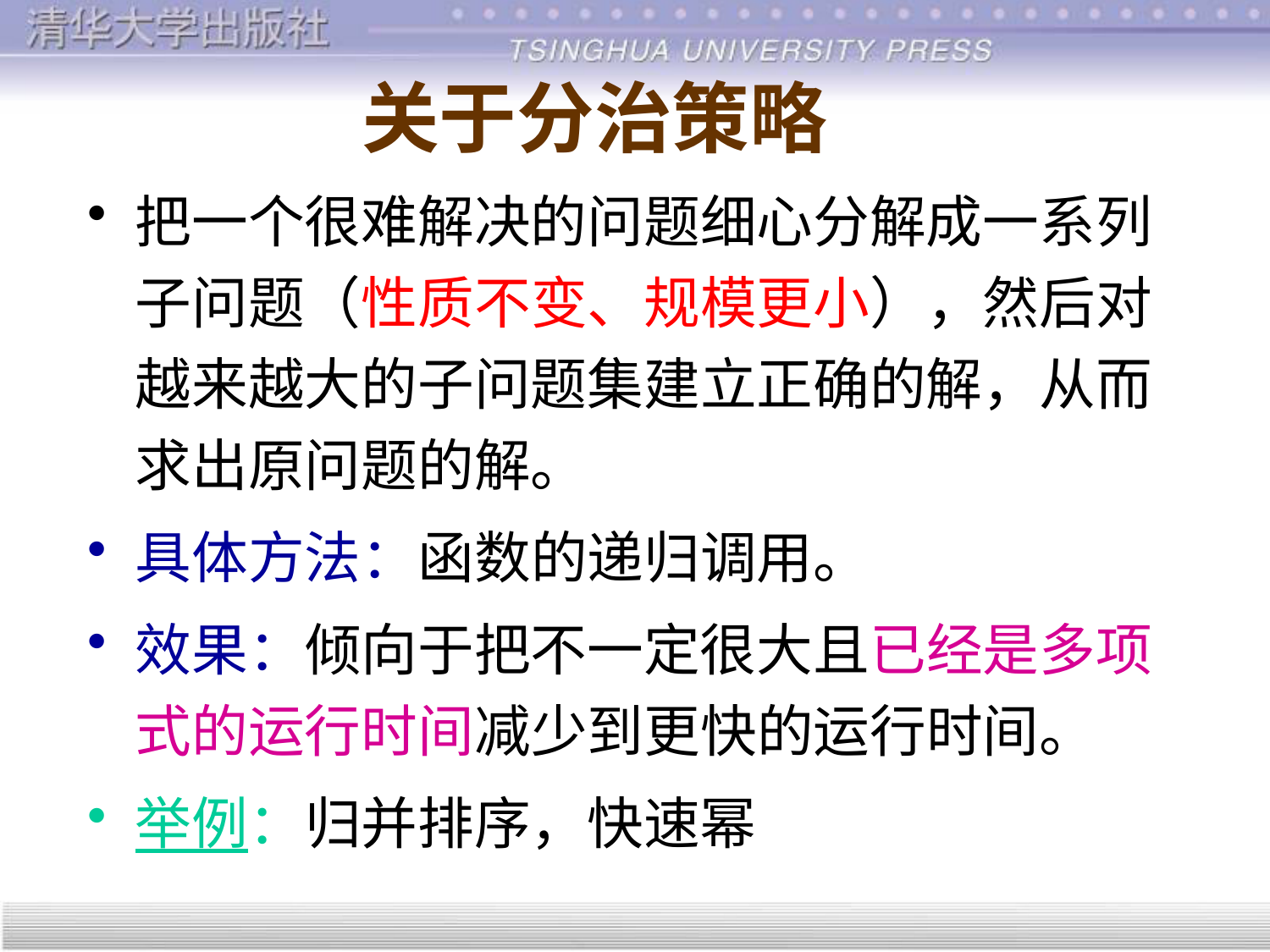

# 关于分治策略
把一个很难解决的问题细心分解成一系列子问题（性质不变、规模更小），然后对越来越大的子问题集建立正确的解，从而求出原问题的解。
具体方法：函数的递归调用。
效果：倾向于把不一定很大且已经是多项式的运行时间减少到更快的运行时间。
举例：归并排序，快速幂
3